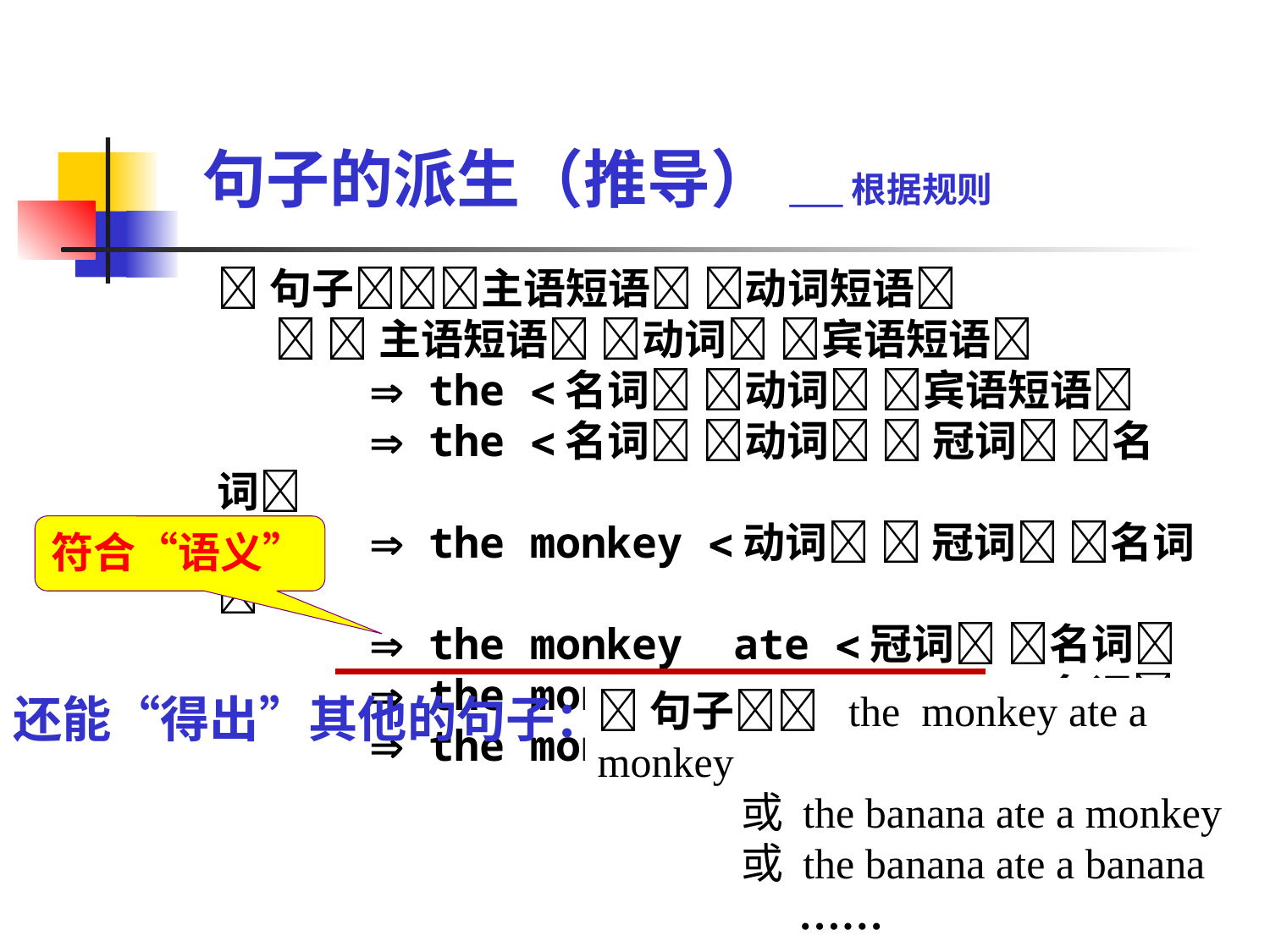

句子的派生（推导）___根据规则
<句子>⇒<主语短语> <动词短语>
      ⇒ <主语短语> <动词> <宾语短语>
      ⇒ the <名词> <动词> <宾语短语>
      ⇒ the <名词> <动词> < 冠词> <名词>
      ⇒ the monkey <动词> < 冠词> <名词>
      ⇒ the monkey  ate <冠词> <名词>
      ⇒ the monkey  ate    a   <名词>
      ⇒ the monkey  ate    a   banana

符合“语义”
还能“得出”其他的句子：
<句子>⇒  the  monkey ate a monkey
              或 the banana ate a monkey
              或 the banana ate a banana
                   ……